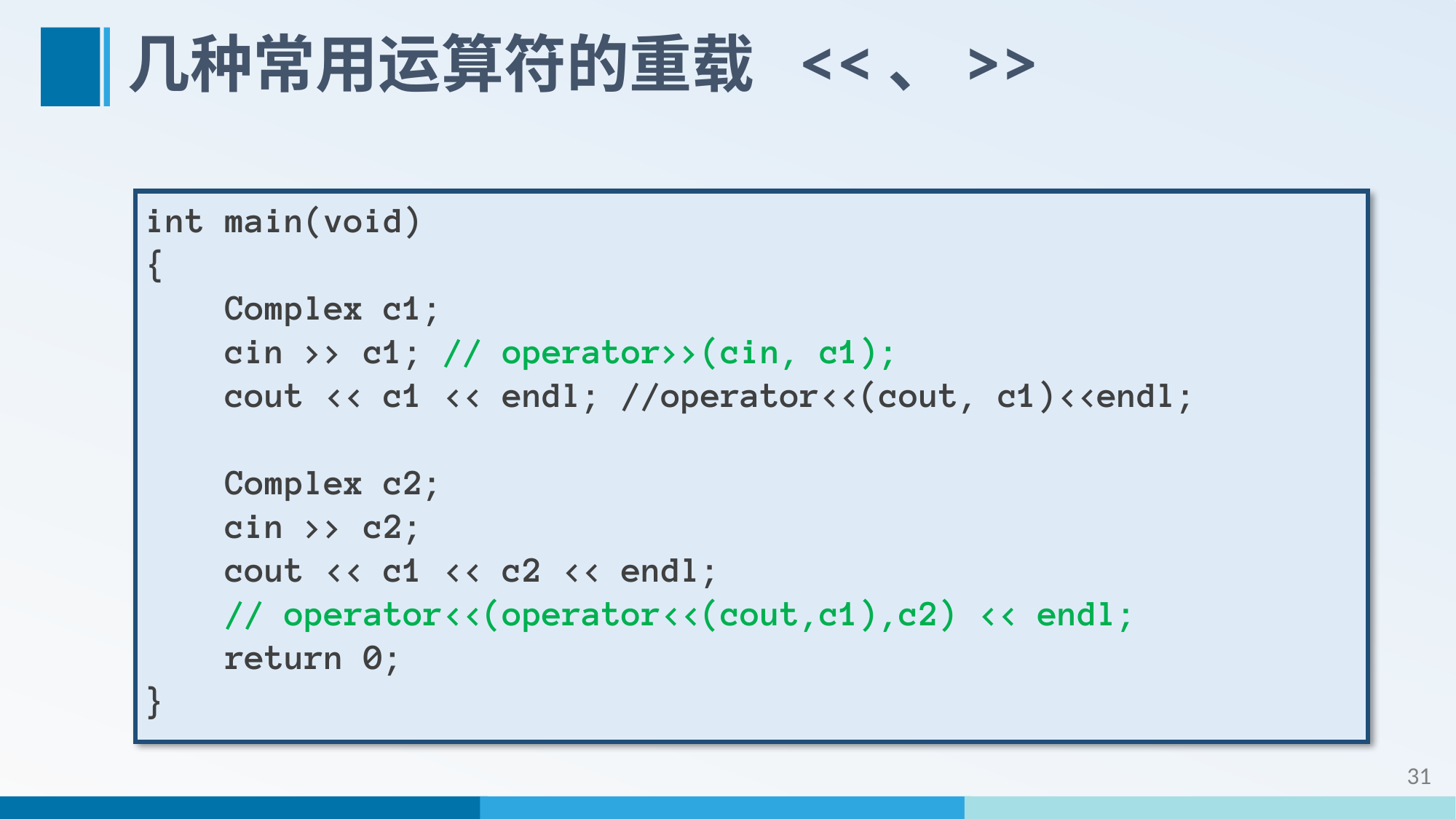

# 几种常用运算符的重载  <<、>>
int main(void)
{
    Complex c1;
    cin >> c1; // operator>>(cin, c1);
    cout << c1 << endl; //operator<<(cout, c1)<<endl;

    Complex c2;
    cin >> c2;
    cout << c1 << c2 << endl;
    // operator<<(operator<<(cout,c1),c2) << endl;
    return 0;
}